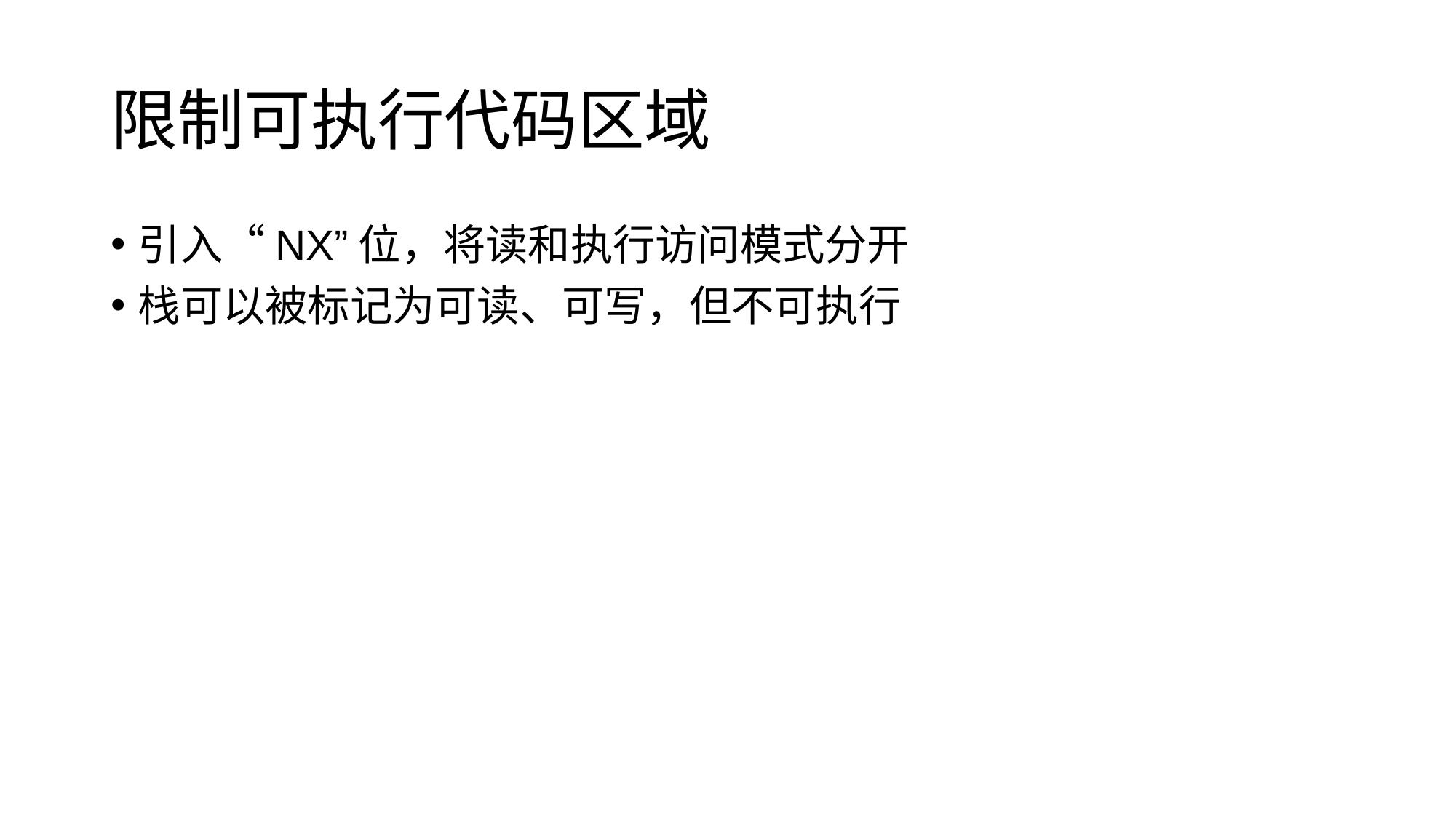

# 限制可执行代码区域
引入“NX”位，将读和执行访问模式分开
栈可以被标记为可读、可写，但不可执行